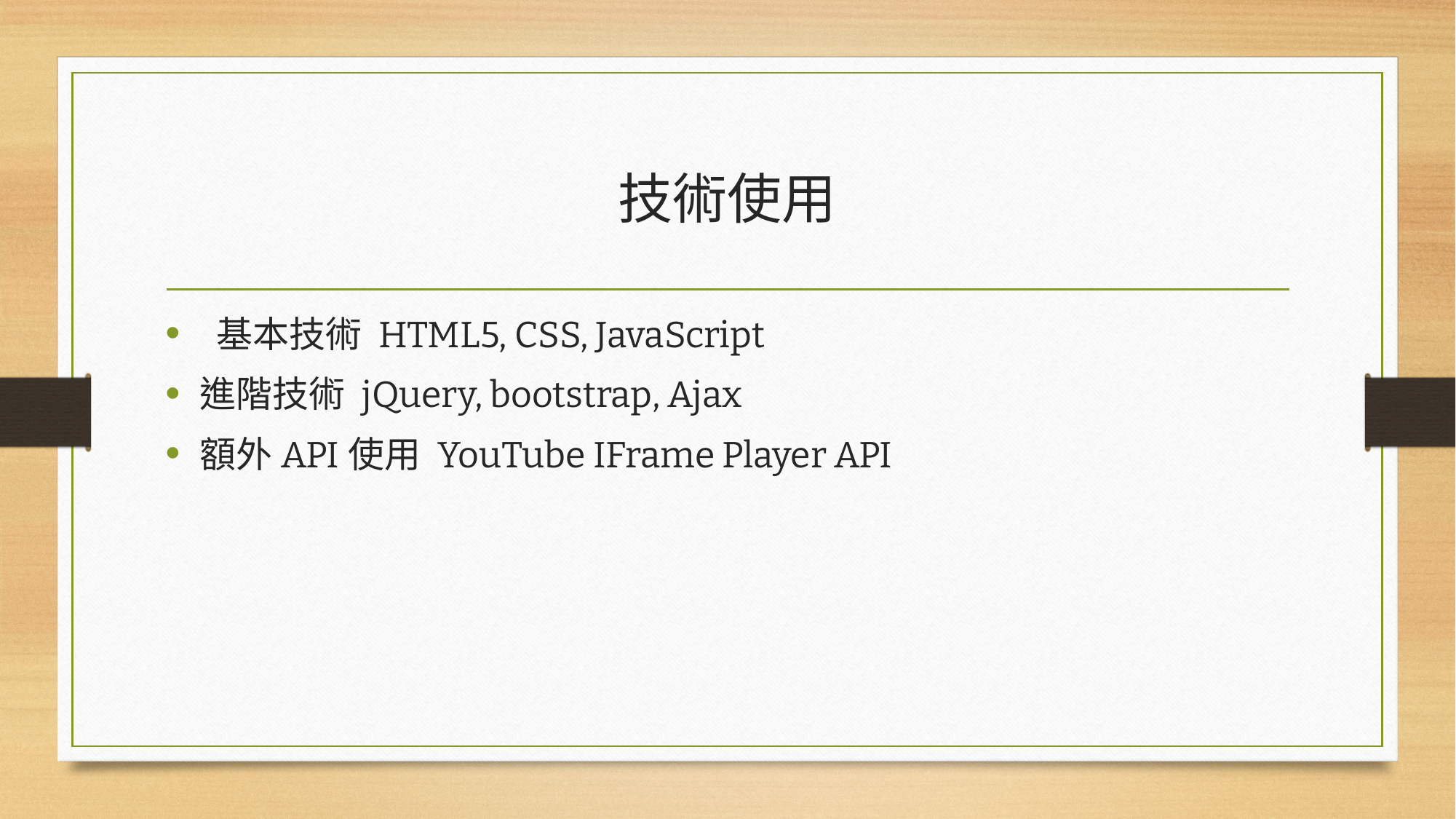

# 技術使用
 基本技術 HTML5, CSS, JavaScript
進階技術 jQuery, bootstrap, Ajax
額外API使用 YouTube IFrame Player API